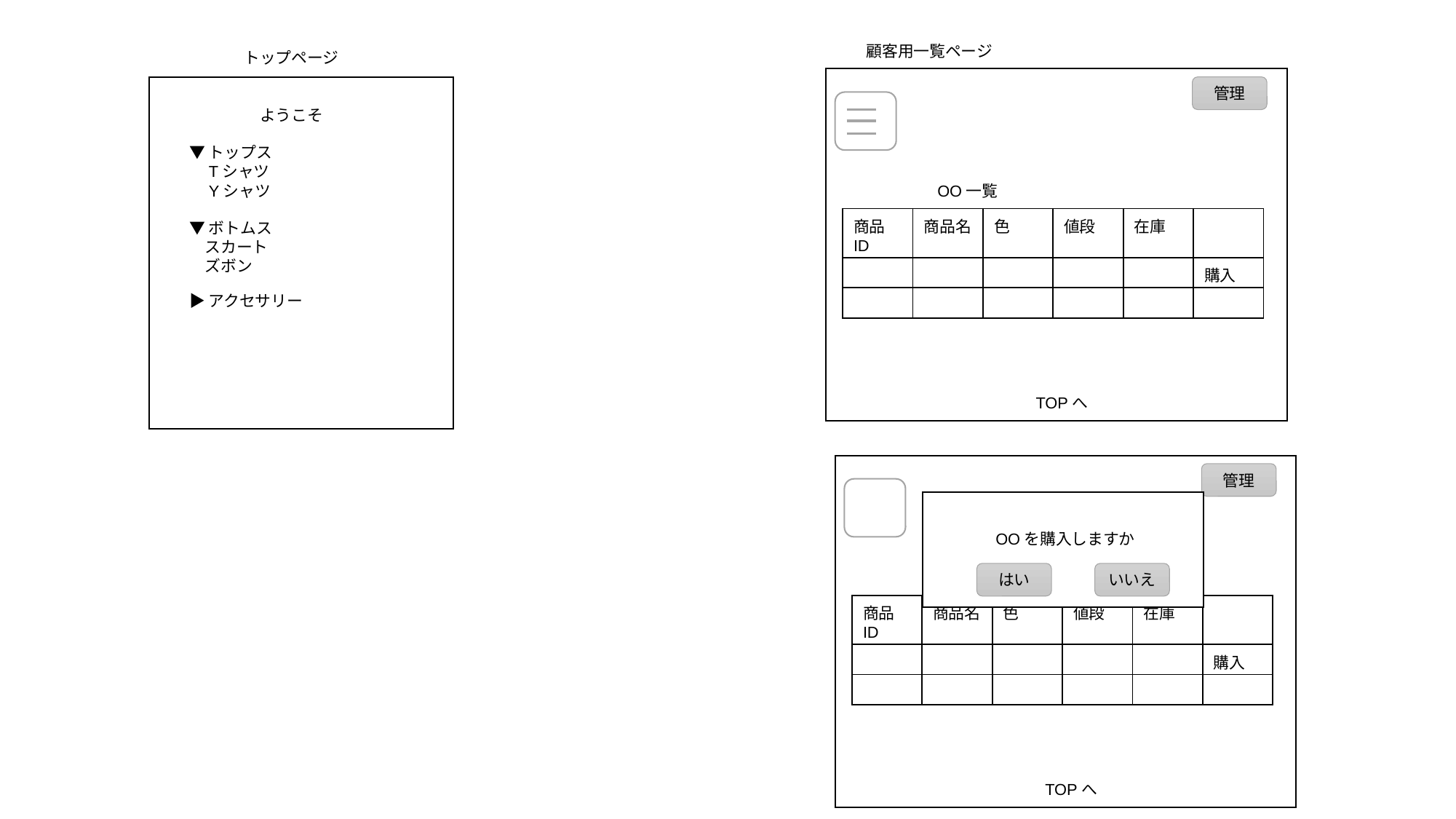

顧客用一覧ページ
トップページ

管理

ようこそ
▼トップス
　Tシャツ
　Yシャツ
OO一覧
| 商品ID | 商品名 | 色 | 値段 | 在庫 |  |
| --- | --- | --- | --- | --- | --- |
|  |  |  |  |  | 購入 |
|  |  |  |  |  |  |
▼ボトムス
　スカート
　ズボン
▶︎アクセサリー
TOPへ

管理

OOを購入しますか
OO一覧
はい
いいえ
| 商品ID | 商品名 | 色 | 値段 | 在庫 |  |
| --- | --- | --- | --- | --- | --- |
|  |  |  |  |  | 購入 |
|  |  |  |  |  |  |
TOPへ